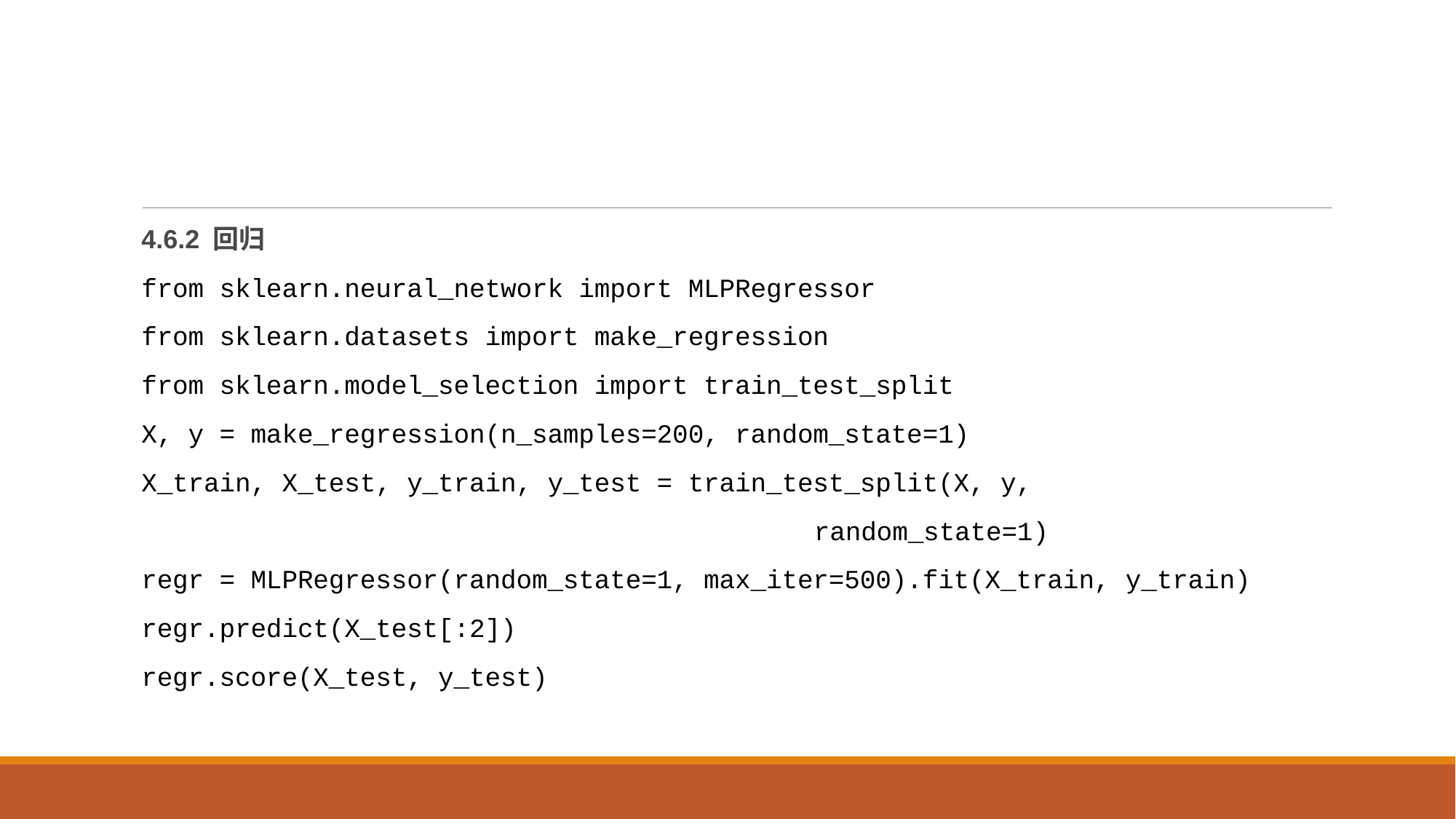

#
4.6.2 回归
from sklearn.neural_network import MLPRegressor
from sklearn.datasets import make_regression
from sklearn.model_selection import train_test_split
X, y = make_regression(n_samples=200, random_state=1)
X_train, X_test, y_train, y_test = train_test_split(X, y,
                                           random_state=1)
regr = MLPRegressor(random_state=1, max_iter=500).fit(X_train, y_train)
regr.predict(X_test[:2])
regr.score(X_test, y_test)